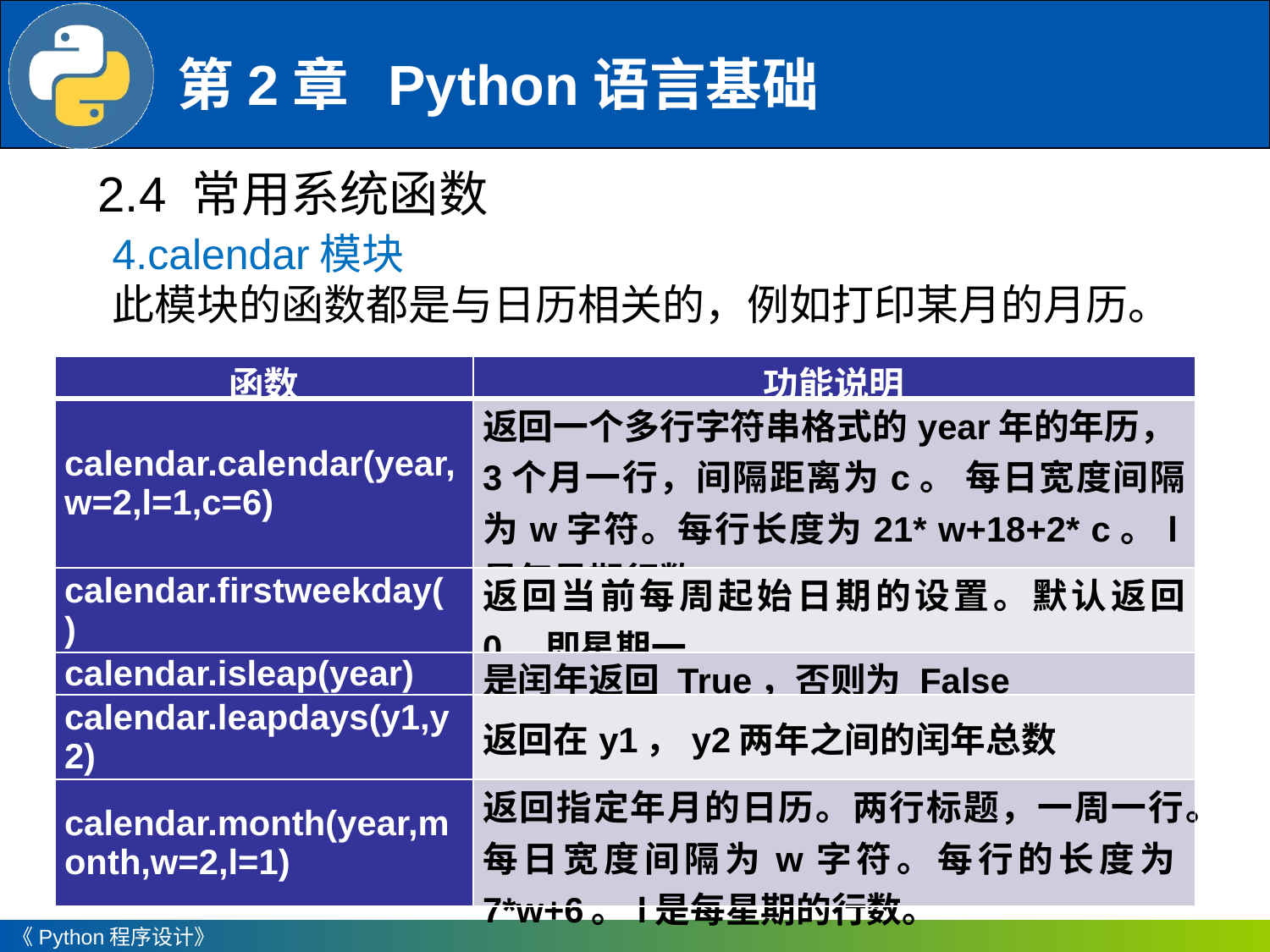

2.4 常用系统函数
4.calendar模块
此模块的函数都是与日历相关的，例如打印某月的月历。
| 函数 | 功能说明 |
| --- | --- |
| calendar.calendar(year,w=2,l=1,c=6) | 返回一个多行字符串格式的year年的年历，3个月一行，间隔距离为c。 每日宽度间隔为w字符。每行长度为21\* w+18+2\* c。l是每星期行数 |
| calendar.firstweekday( ) | 返回当前每周起始日期的设置。默认返回 0，即星期一 |
| calendar.isleap(year) | 是闰年返回 True，否则为 False |
| calendar.leapdays(y1,y2) | 返回在y1，y2两年之间的闰年总数 |
| calendar.month(year,month,w=2,l=1) | 返回指定年月的日历。两行标题，一周一行。每日宽度间隔为w字符。每行的长度为7\*w+6。l是每星期的行数。 |